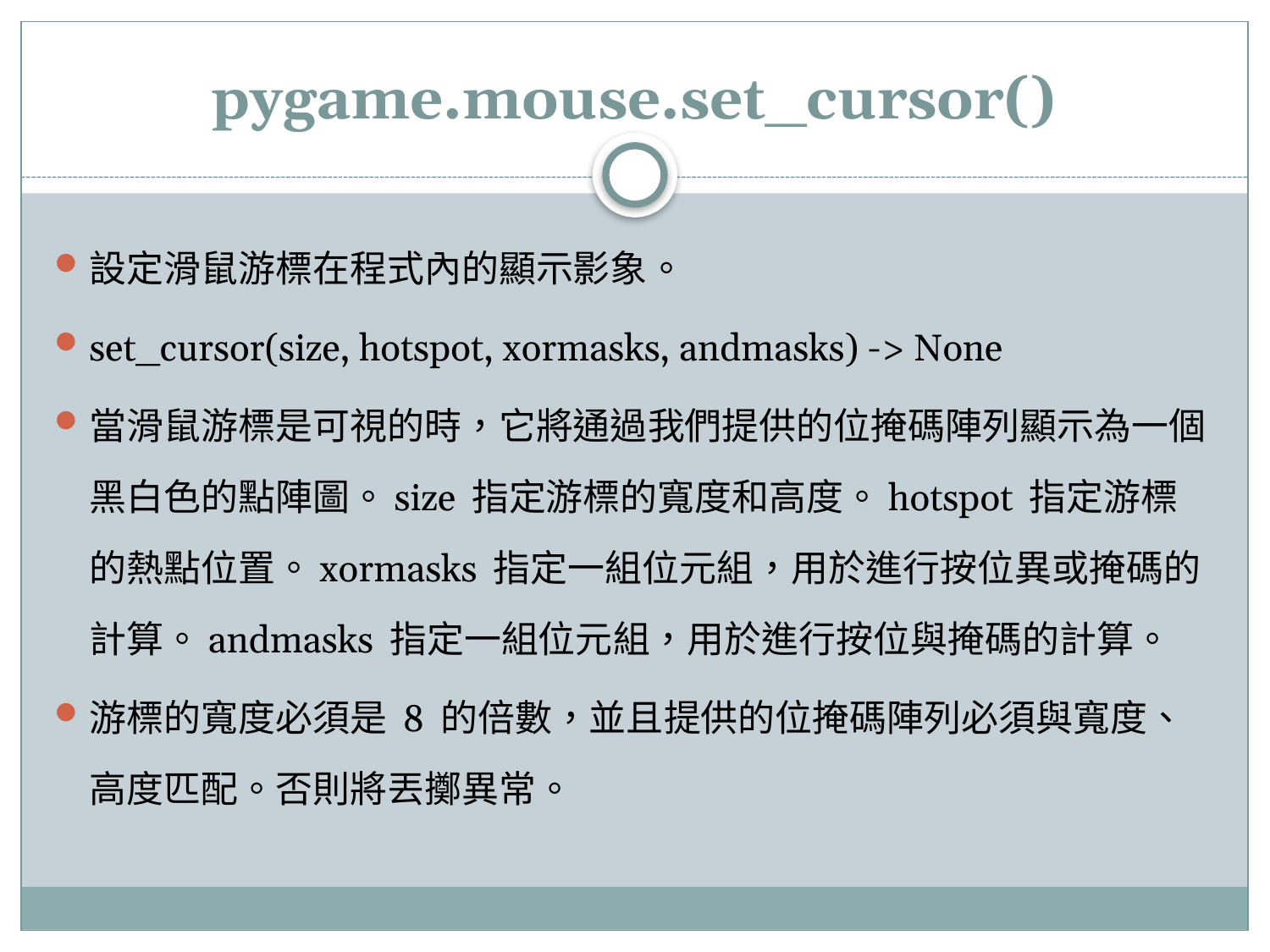

# pygame.mouse.set_cursor()
設定滑鼠游標在程式內的顯示影象。
set_cursor(size, hotspot, xormasks, andmasks) -> None
當滑鼠游標是可視的時，它將通過我們提供的位掩碼陣列顯示為一個黑白色的點陣圖。size 指定游標的寬度和高度。hotspot 指定游標的熱點位置。xormasks 指定一組位元組，用於進行按位異或掩碼的計算。andmasks 指定一組位元組，用於進行按位與掩碼的計算。
游標的寬度必須是 8 的倍數，並且提供的位掩碼陣列必須與寬度、高度匹配。否則將丟擲異常。